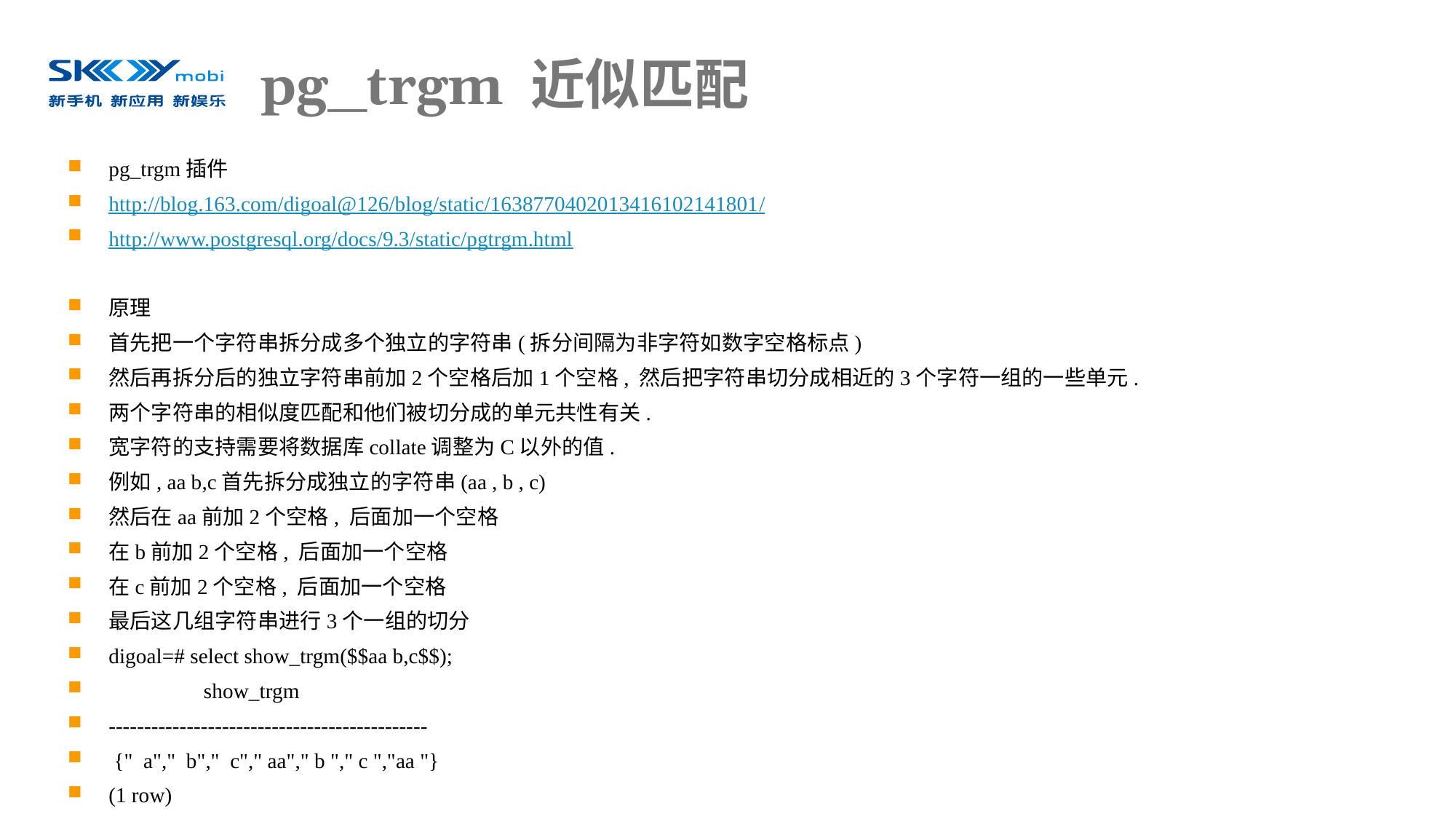

# pg_trgm 近似匹配
pg_trgm插件
http://blog.163.com/digoal@126/blog/static/1638770402013416102141801/
http://www.postgresql.org/docs/9.3/static/pgtrgm.html

原理
首先把一个字符串拆分成多个独立的字符串(拆分间隔为非字符如数字空格标点)
然后再拆分后的独立字符串前加2个空格后加1个空格, 然后把字符串切分成相近的3个字符一组的一些单元.
两个字符串的相似度匹配和他们被切分成的单元共性有关.
宽字符的支持需要将数据库collate调整为C以外的值.
例如, aa b,c首先拆分成独立的字符串(aa , b , c)
然后在aa前加2个空格, 后面加一个空格
在b前加2个空格, 后面加一个空格
在c前加2个空格, 后面加一个空格
最后这几组字符串进行3个一组的切分
digoal=# select show_trgm($$aa b,c$$);
                  show_trgm
---------------------------------------------
 {"  a","  b","  c"," aa"," b "," c ","aa "}
(1 row)